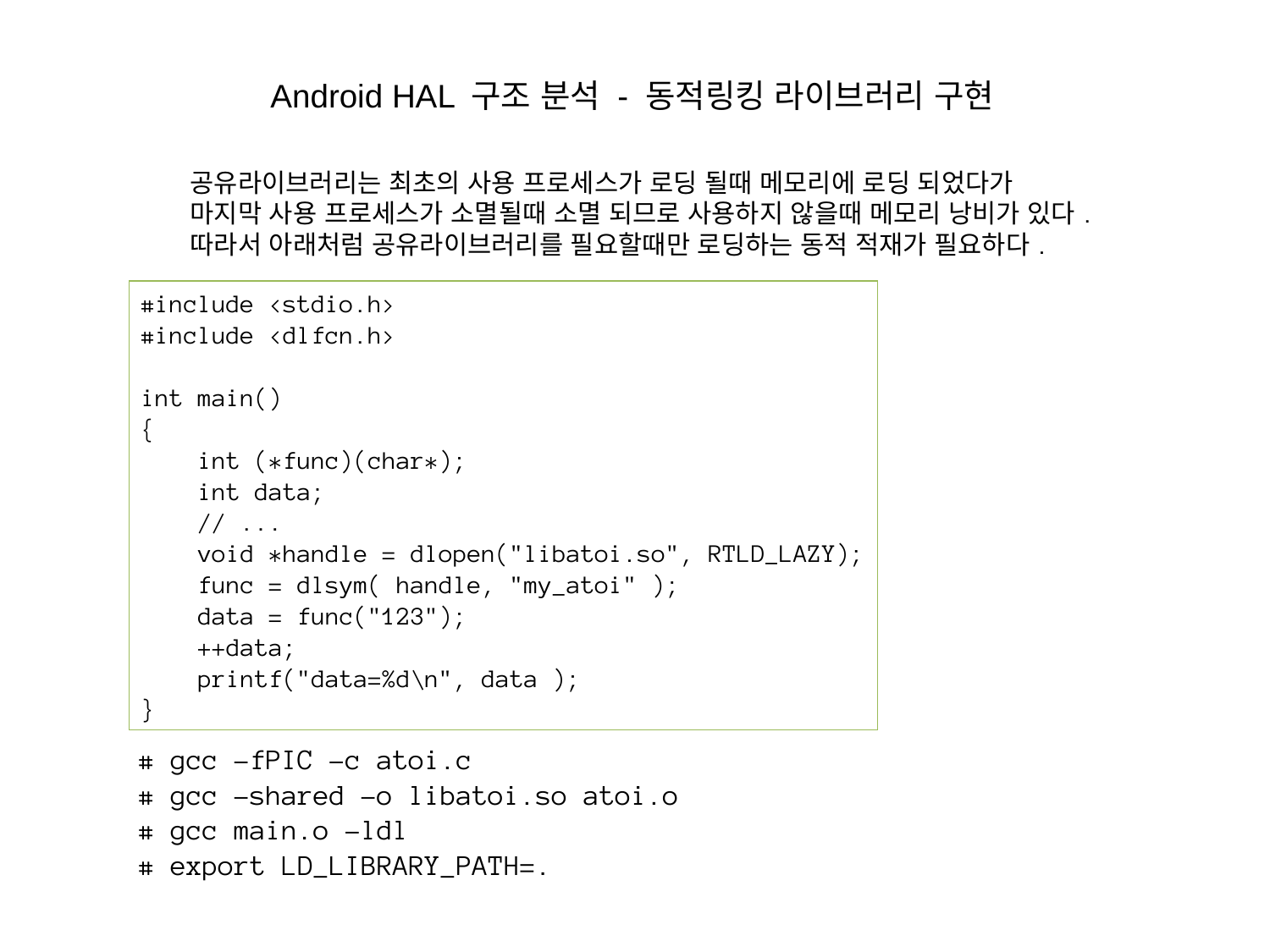

# Android HAL 구조 분석 - 동적링킹 라이브러리 구현
공유라이브러리는 최초의 사용 프로세스가 로딩 될때 메모리에 로딩 되었다가
마지막 사용 프로세스가 소멸될때 소멸 되므로 사용하지 않을때 메모리 낭비가 있다.
따라서 아래처럼 공유라이브러리를 필요할때만 로딩하는 동적 적재가 필요하다.
#include <stdio.h>
#include <dlfcn.h>

int main()
{
    int (*func)(char*);
    int data;
    // ...
    void *handle = dlopen("libatoi.so", RTLD_LAZY);
    func = dlsym( handle, "my_atoi" );
    data = func("123");
    ++data;
    printf("data=%d\n", data );
}
# gcc -fPIC -c atoi.c
# gcc -shared -o libatoi.so atoi.o
# gcc main.o -ldl
# export LD_LIBRARY_PATH=.